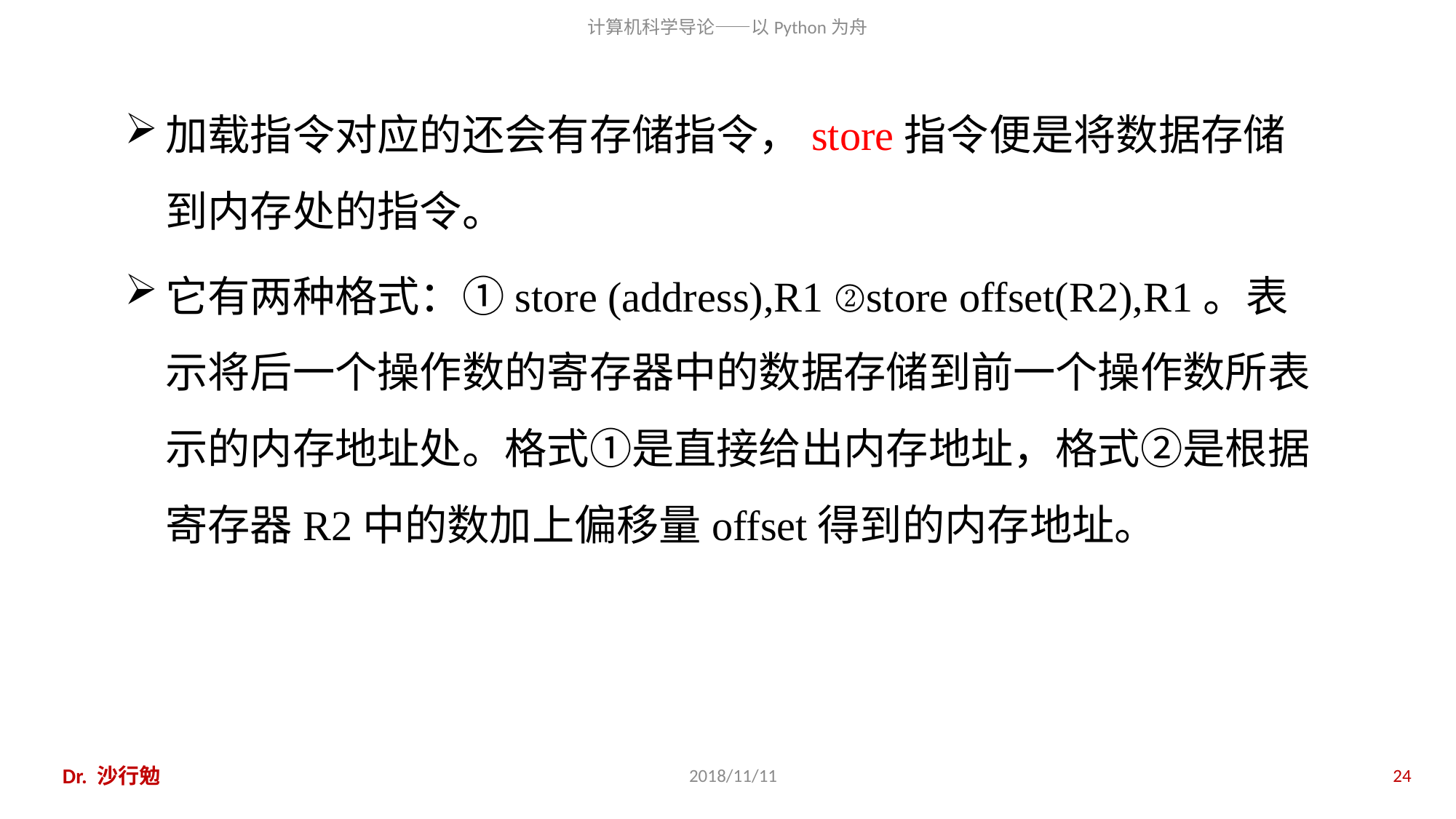

加载指令对应的还会有存储指令，store指令便是将数据存储到内存处的指令。
它有两种格式：①store (address),R1 ②store offset(R2),R1。表示将后一个操作数的寄存器中的数据存储到前一个操作数所表示的内存地址处。格式①是直接给出内存地址，格式②是根据寄存器R2中的数加上偏移量offset得到的内存地址。
Dr. 沙行勉
2018/11/11
24